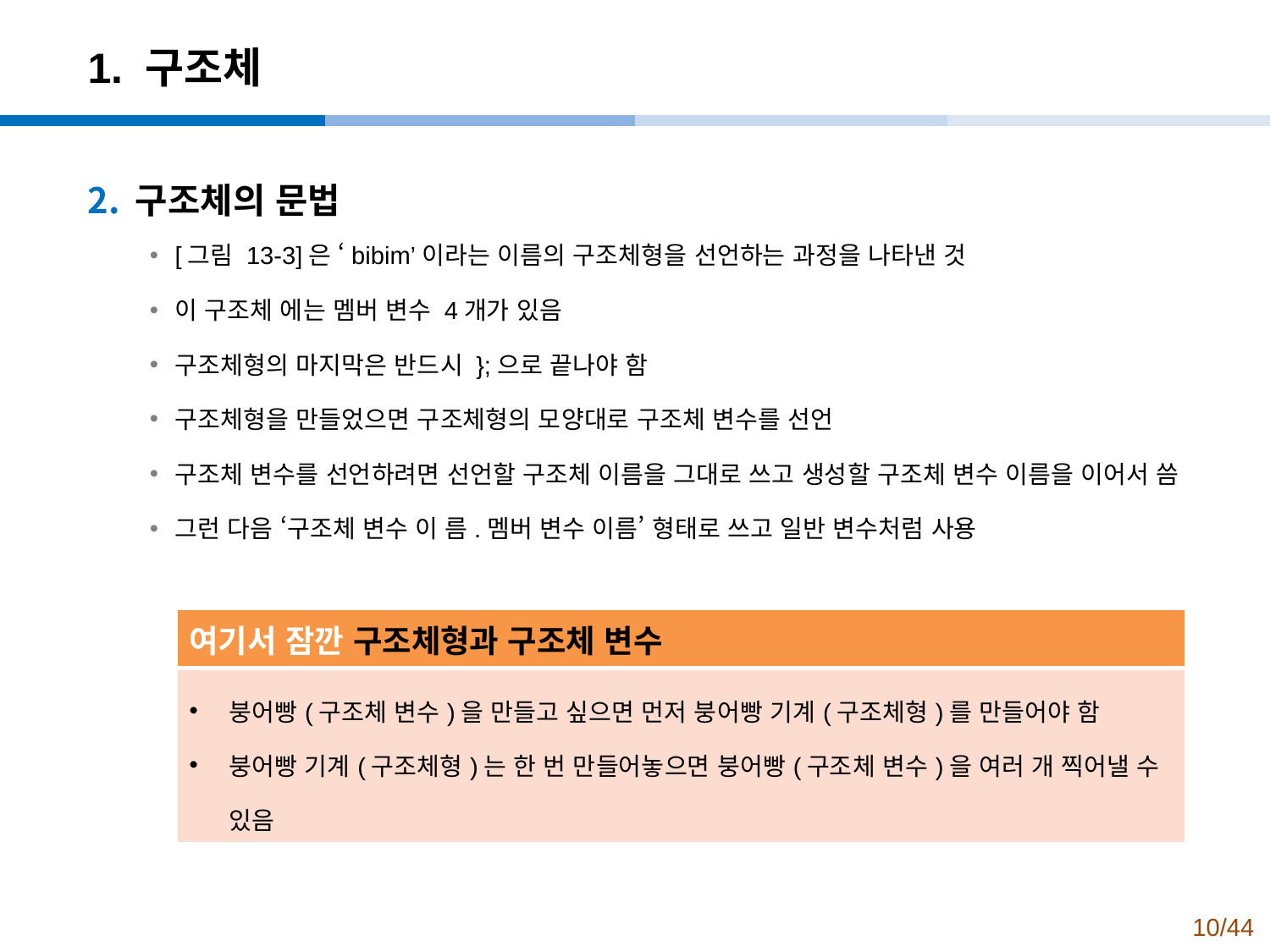

# 1. 구조체

구조체의 문법
[그림 13-3]은 ‘bibim’이라는 이름의 구조체형을 선언하는 과정을 나타낸 것
이 구조체 에는 멤버 변수 4개가 있음
구조체형의 마지막은 반드시 };으로 끝나야 함
구조체형을 만들었으면 구조체형의 모양대로 구조체 변수를 선언
구조체 변수를 선언하려면 선언할 구조체 이름을 그대로 쓰고 생성할 구조체 변수 이름을 이어서 씀
그런 다음 ‘구조체 변수 이 름.멤버 변수 이름’ 형태로 쓰고 일반 변수처럼 사용
| 여기서 잠깐 구조체형과 구조체 변수 |
| --- |
| 붕어빵(구조체 변수)을 만들고 싶으면 먼저 붕어빵 기계(구조체형)를 만들어야 함 붕어빵 기계(구조체형)는 한 번 만들어놓으면 붕어빵(구조체 변수)을 여러 개 찍어낼 수 있음 |